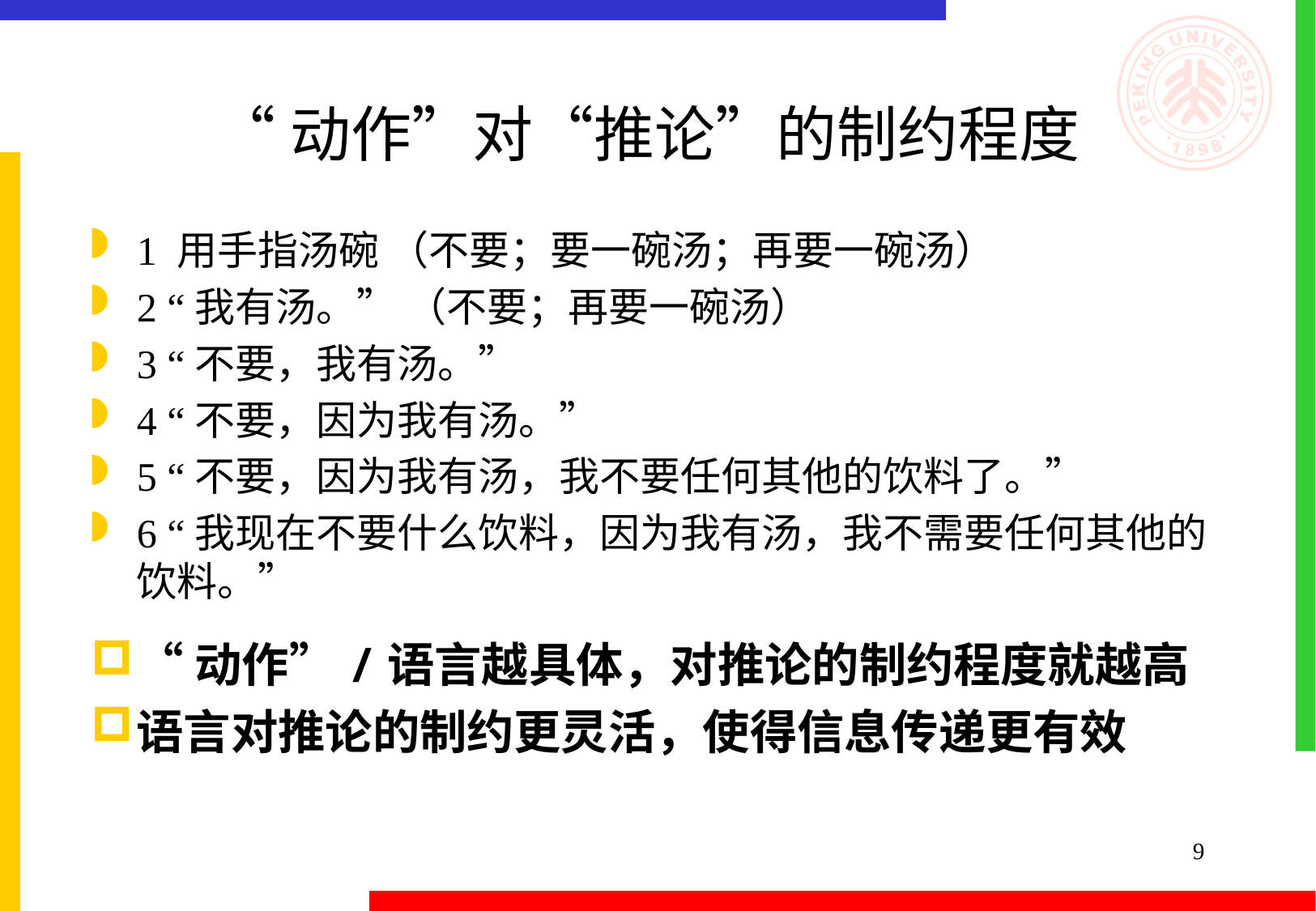

# “动作”对“推论”的制约程度
1 用手指汤碗 （不要；要一碗汤；再要一碗汤）
2 “我有汤。” （不要；再要一碗汤）
3 “不要，我有汤。”
4 “不要，因为我有汤。”
5 “不要，因为我有汤，我不要任何其他的饮料了。”
6 “我现在不要什么饮料，因为我有汤，我不需要任何其他的饮料。”
“动作”/语言越具体，对推论的制约程度就越高
语言对推论的制约更灵活，使得信息传递更有效
9